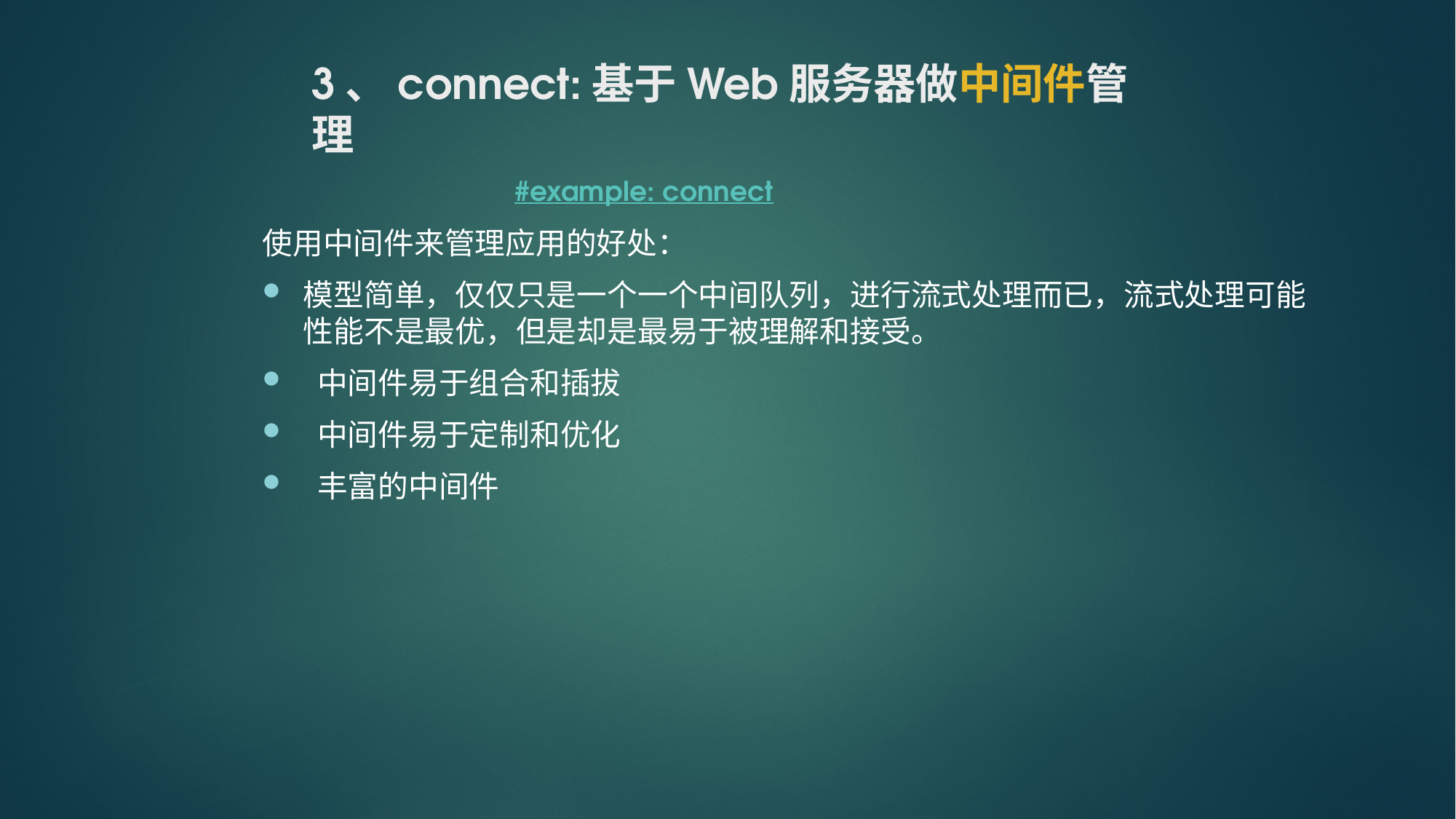

# 3、connect:基于Web服务器做中间件管理 #example: connect
使用中间件来管理应用的好处：
模型简单，仅仅只是一个一个中间队列，进行流式处理而已，流式处理可能性能不是最优，但是却是最易于被理解和接受。
 中间件易于组合和插拔
 中间件易于定制和优化
 丰富的中间件